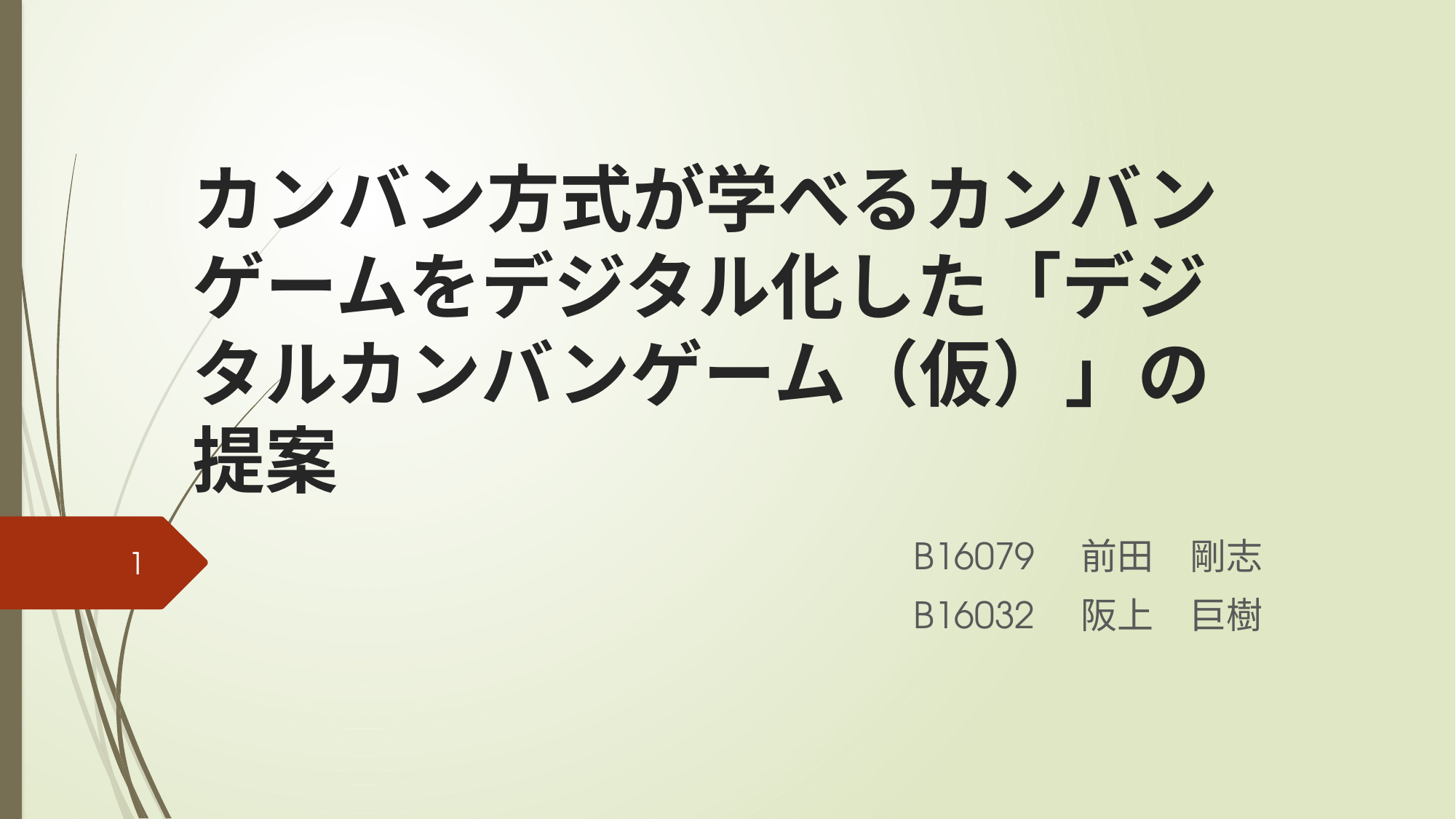

# カンバン方式が学べるカンバンゲームをデジタル化した「デジタルカンバンゲーム（仮）」の提案
B16079　前田　剛志
B16032　阪上　巨樹

1